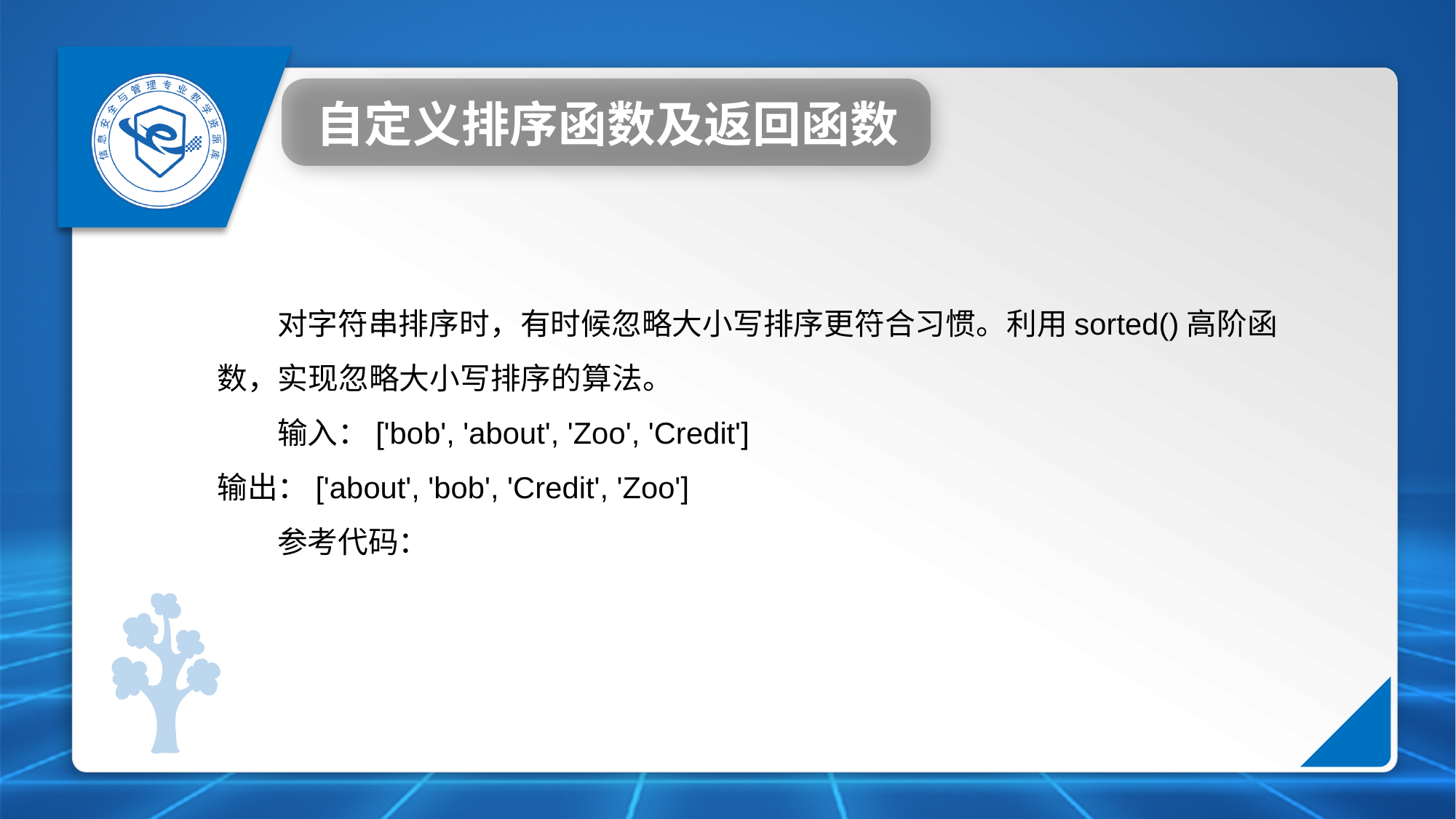

自定义排序函数及返回函数
对字符串排序时，有时候忽略大小写排序更符合习惯。利用sorted()高阶函数，实现忽略大小写排序的算法。
输入：['bob', 'about', 'Zoo', 'Credit']
输出：['about', 'bob', 'Credit', 'Zoo']
参考代码：